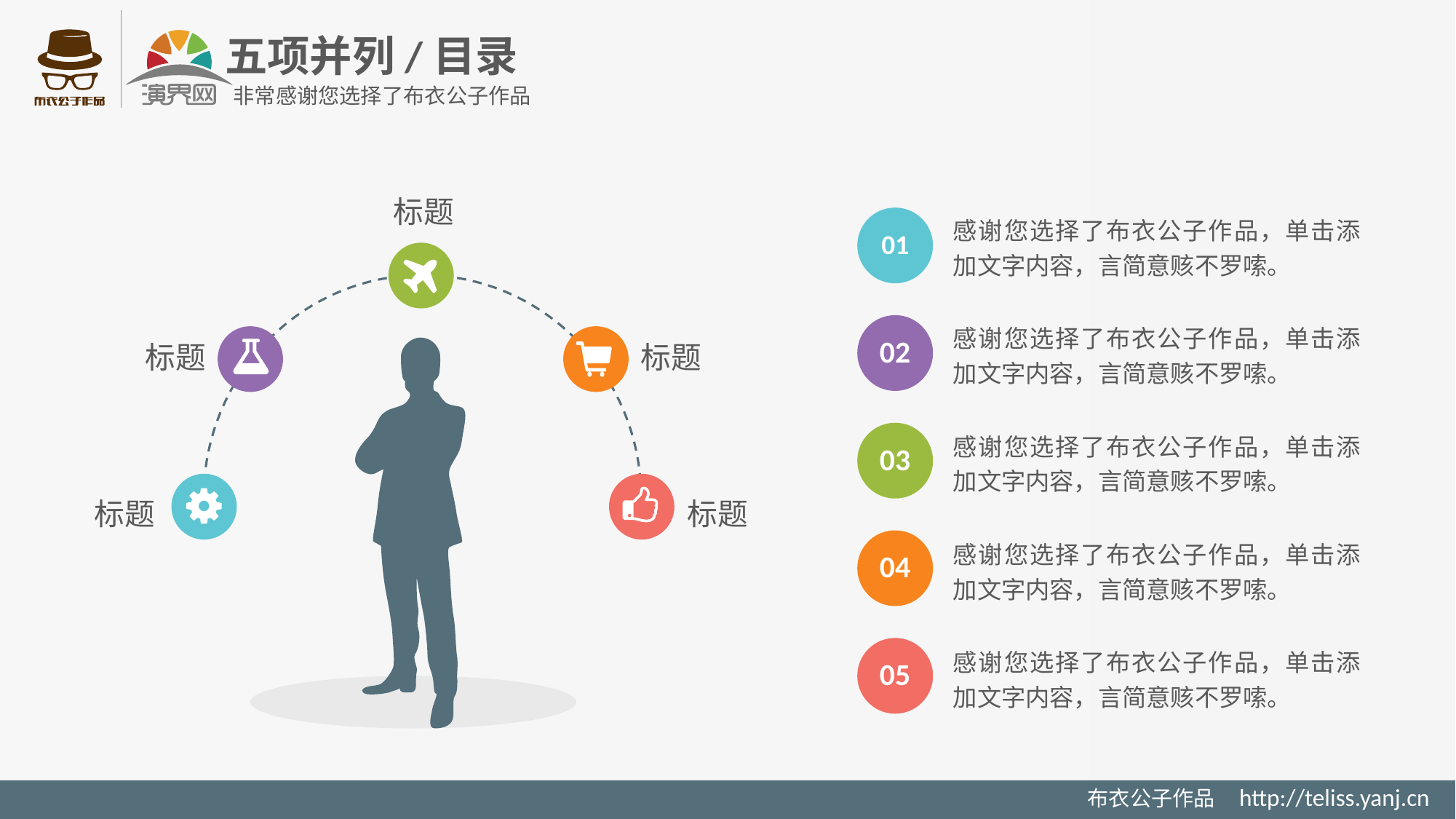

五项并列/目录
非常感谢您选择了布衣公子作品

标题
感谢您选择了布衣公子作品，单击添加文字内容，言简意赅不罗嗦。
01

感谢您选择了布衣公子作品，单击添加文字内容，言简意赅不罗嗦。
02

标题
标题

感谢您选择了布衣公子作品，单击添加文字内容，言简意赅不罗嗦。
03

标题
标题
感谢您选择了布衣公子作品，单击添加文字内容，言简意赅不罗嗦。
04
感谢您选择了布衣公子作品，单击添加文字内容，言简意赅不罗嗦。
05

布衣公子作品    http://teliss.yanj.cn